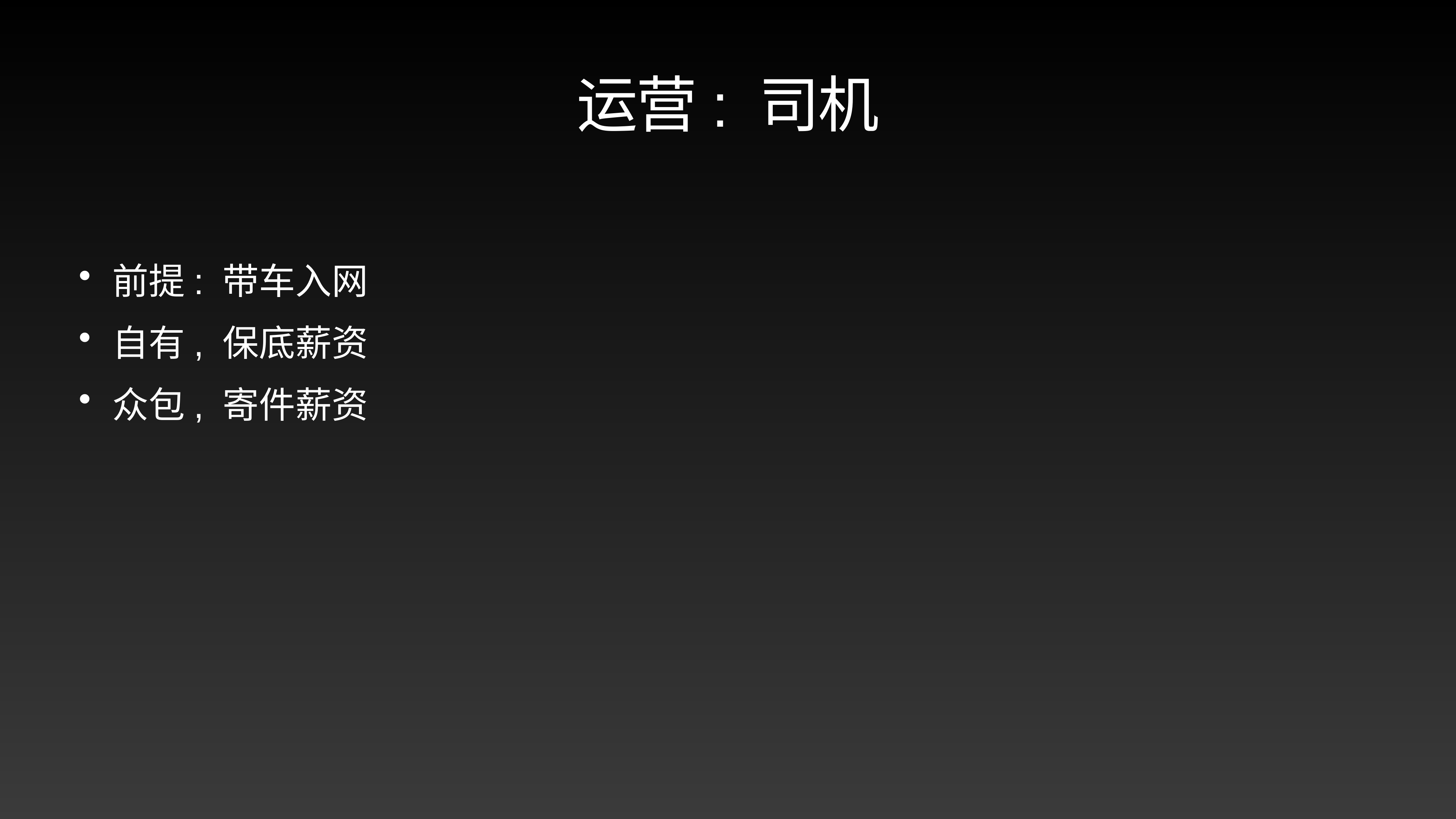

# 运营: 司机

前提: 带车入网
自有, 保底薪资
众包, 寄件薪资